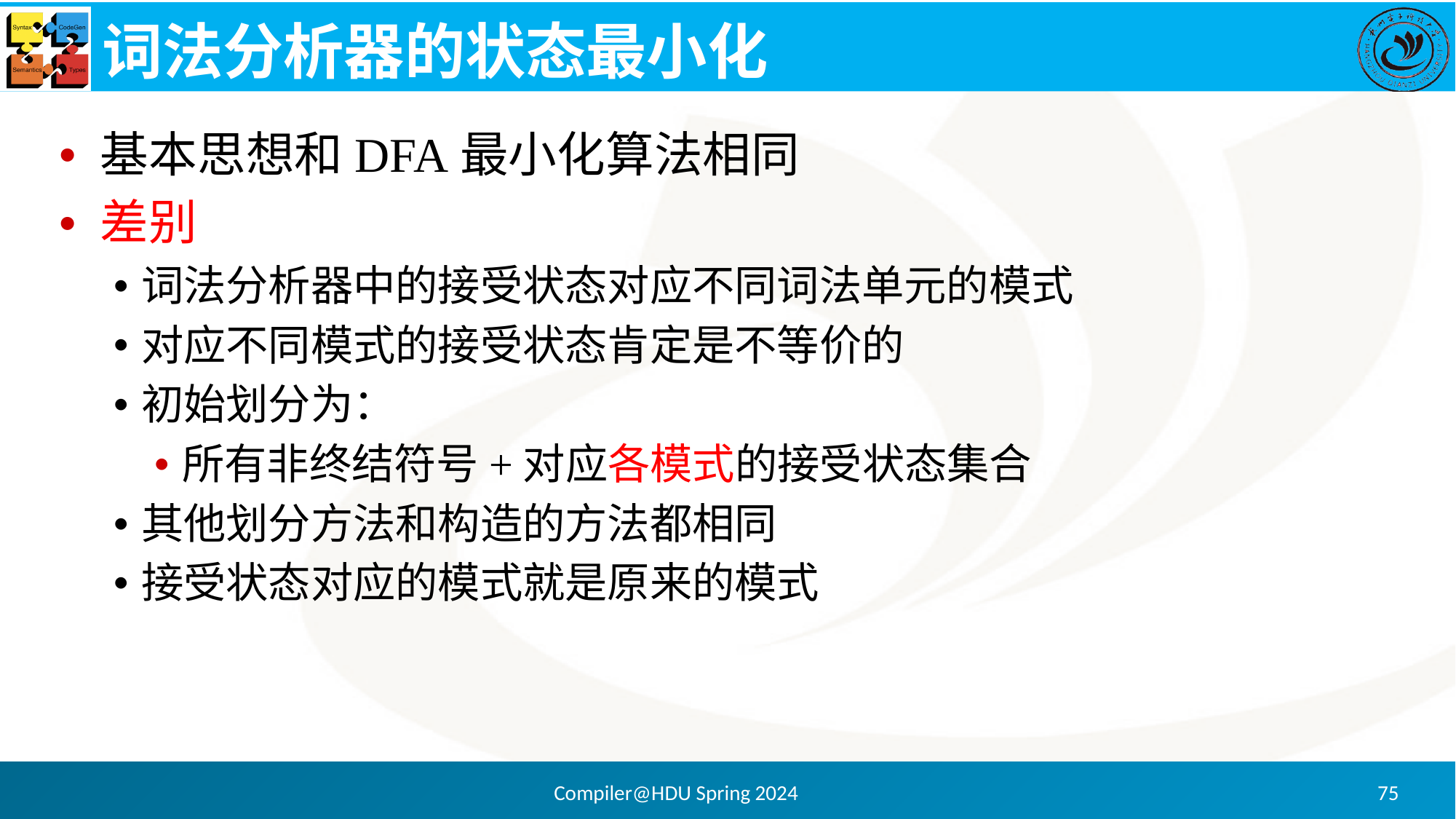

# 词法分析器的状态最小化
基本思想和DFA最小化算法相同
差别
词法分析器中的接受状态对应不同词法单元的模式
对应不同模式的接受状态肯定是不等价的
初始划分为：
所有非终结符号+对应各模式的接受状态集合
其他划分方法和构造的方法都相同
接受状态对应的模式就是原来的模式
Compiler@HDU Spring 2024
75